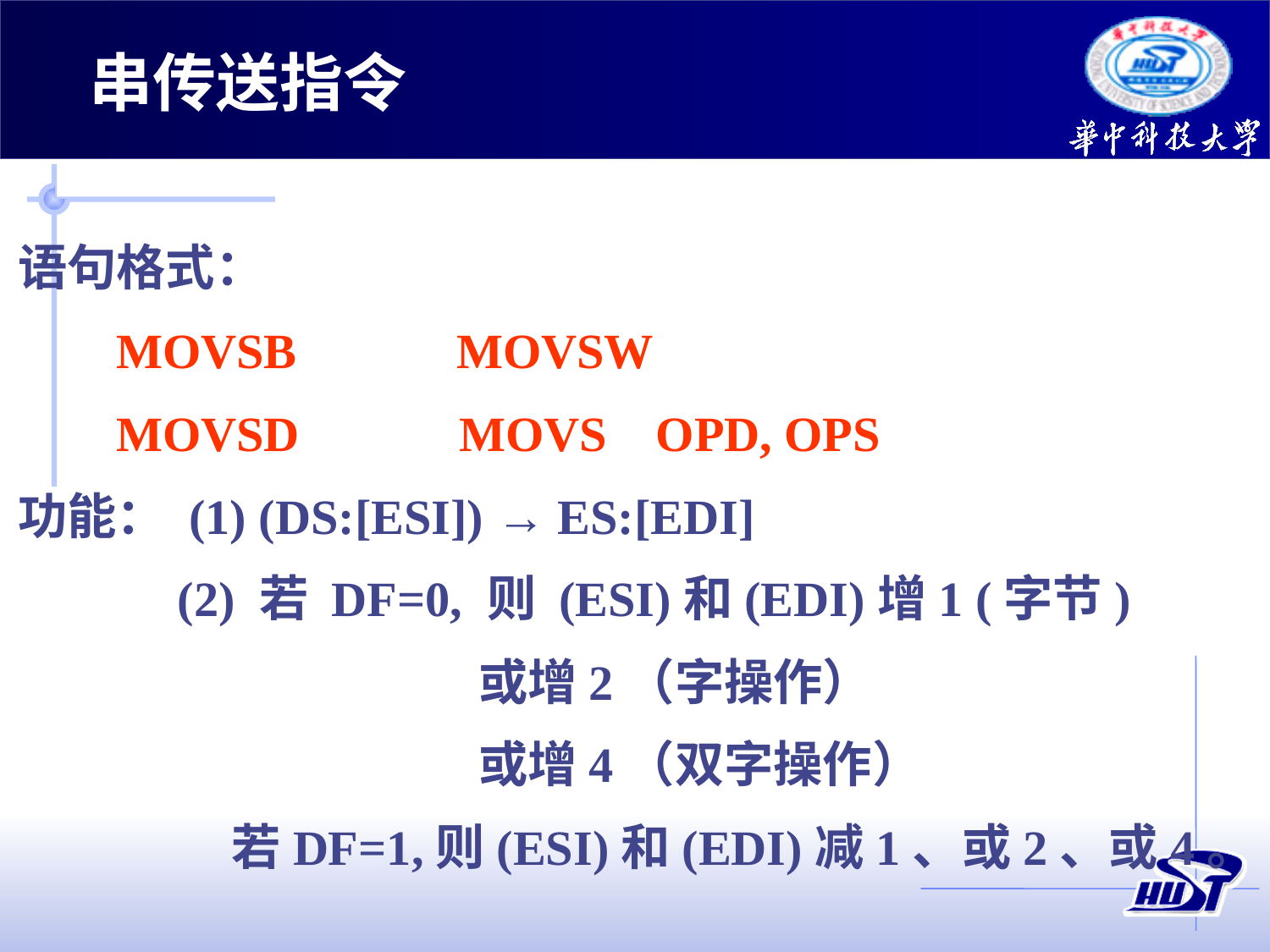

串传送指令
语句格式：
        MOVSB             MOVSW
        MOVSD             MOVS    OPD, OPS
功能： (1) (DS:[ESI]) → ES:[EDI]
             (2) 若 DF=0, 则 (ESI)和(EDI)增1 (字节)
                                        或增2（字操作）
                                        或增4（双字操作）
                  若DF=1,则(ESI)和(EDI)减1、或2、或4。